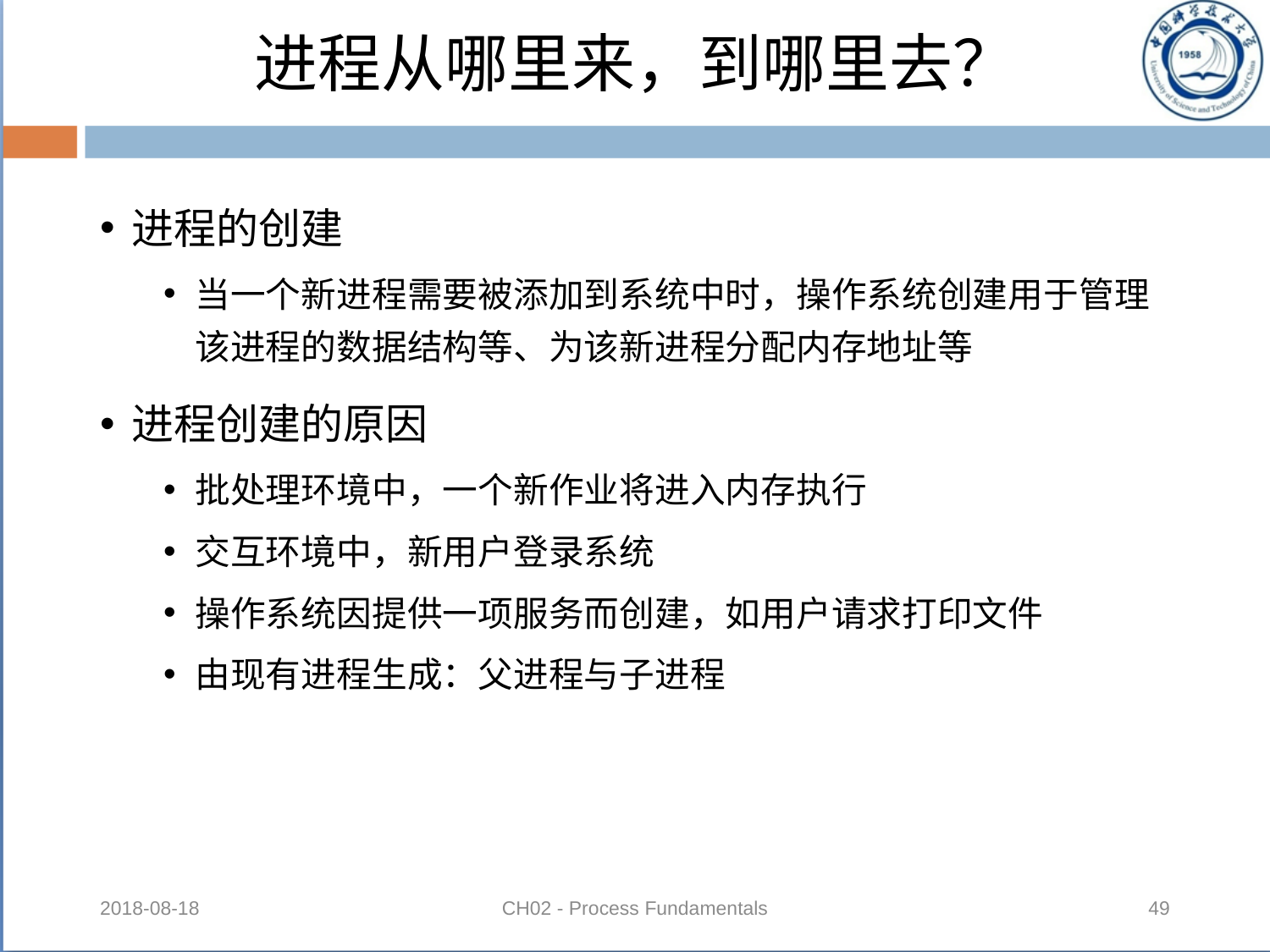

# 进程从哪里来，到哪里去？
进程的创建
当一个新进程需要被添加到系统中时，操作系统创建用于管理该进程的数据结构等、为该新进程分配内存地址等
进程创建的原因
批处理环境中，一个新作业将进入内存执行
交互环境中，新用户登录系统
操作系统因提供一项服务而创建，如用户请求打印文件
由现有进程生成：父进程与子进程
2018-08-18
CH02 - Process Fundamentals
49